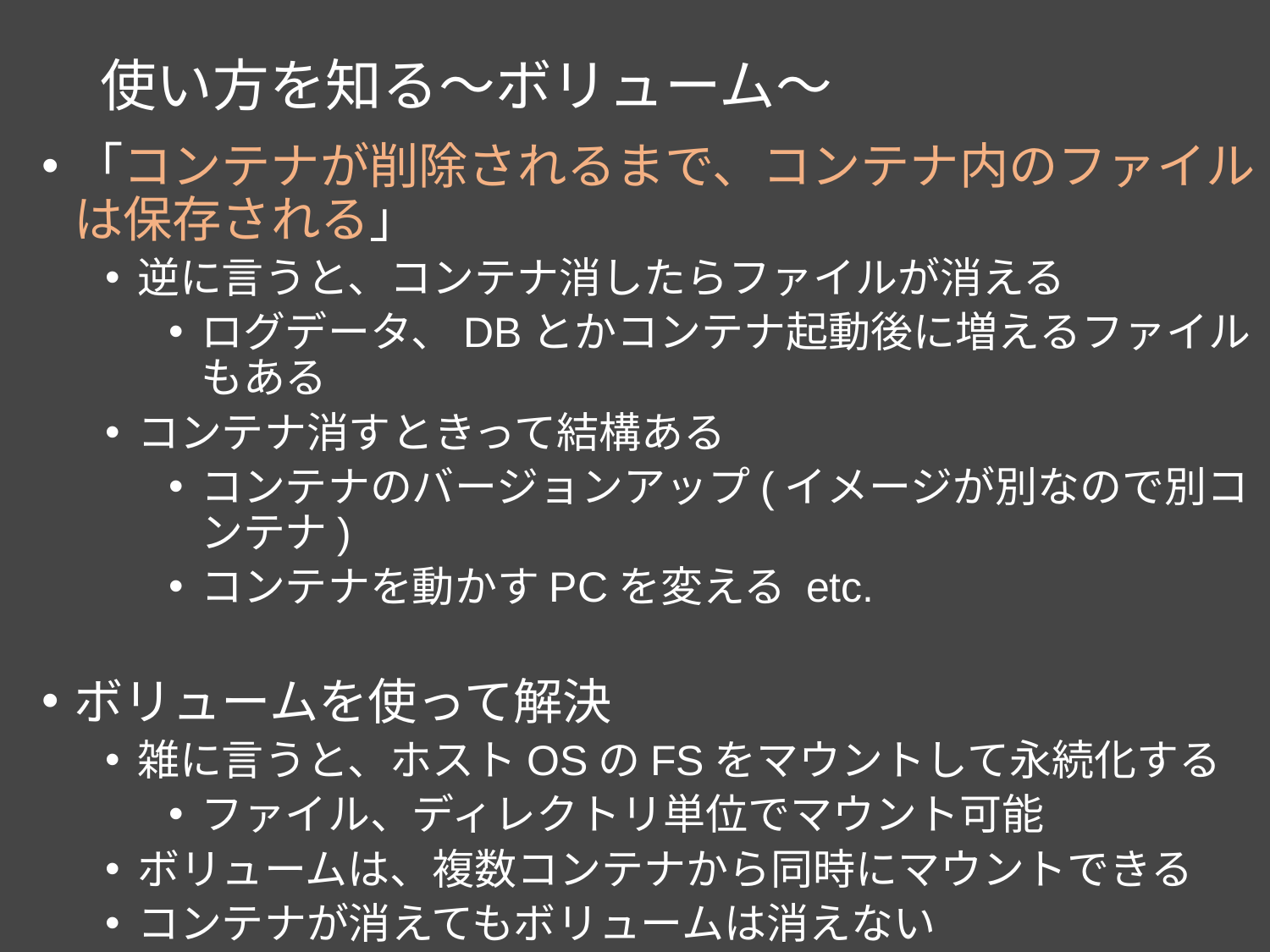

# 使い方を知る～ボリューム～
「コンテナが削除されるまで、コンテナ内のファイルは保存される」
逆に言うと、コンテナ消したらファイルが消える
ログデータ、DBとかコンテナ起動後に増えるファイルもある
コンテナ消すときって結構ある
コンテナのバージョンアップ(イメージが別なので別コンテナ)
コンテナを動かすPCを変える etc.

ボリュームを使って解決
雑に言うと、ホストOSのFSをマウントして永続化する
ファイル、ディレクトリ単位でマウント可能
ボリュームは、複数コンテナから同時にマウントできる
コンテナが消えてもボリュームは消えない
逆に言うと、明示的に消さないとゴミが(ry
作られているボリュームは”docker volume ls”で確認